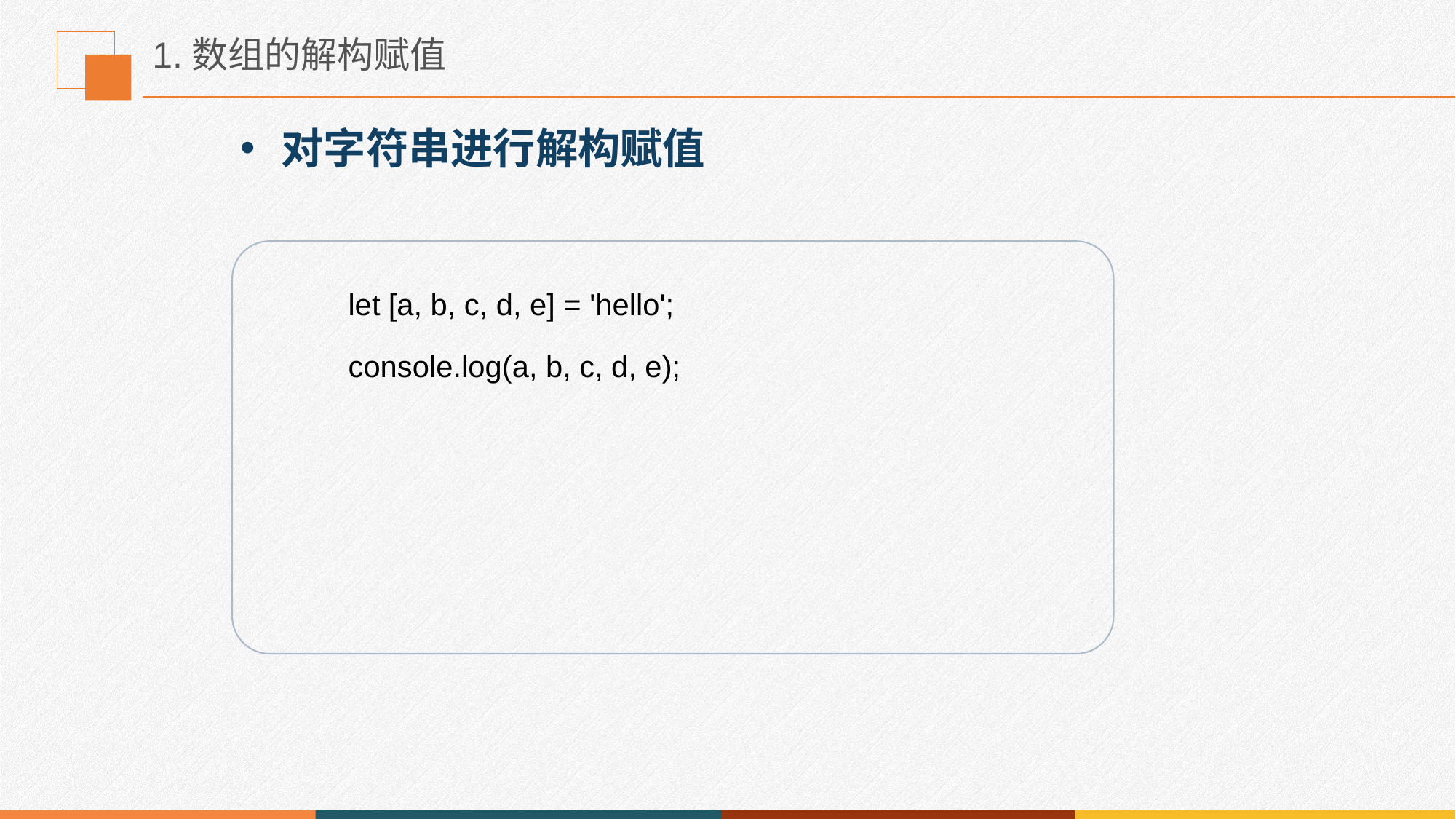

# 1.数组的解构赋值
对字符串进行解构赋值

let [a, b, c, d, e] = 'hello';
console.log(a, b, c, d, e);